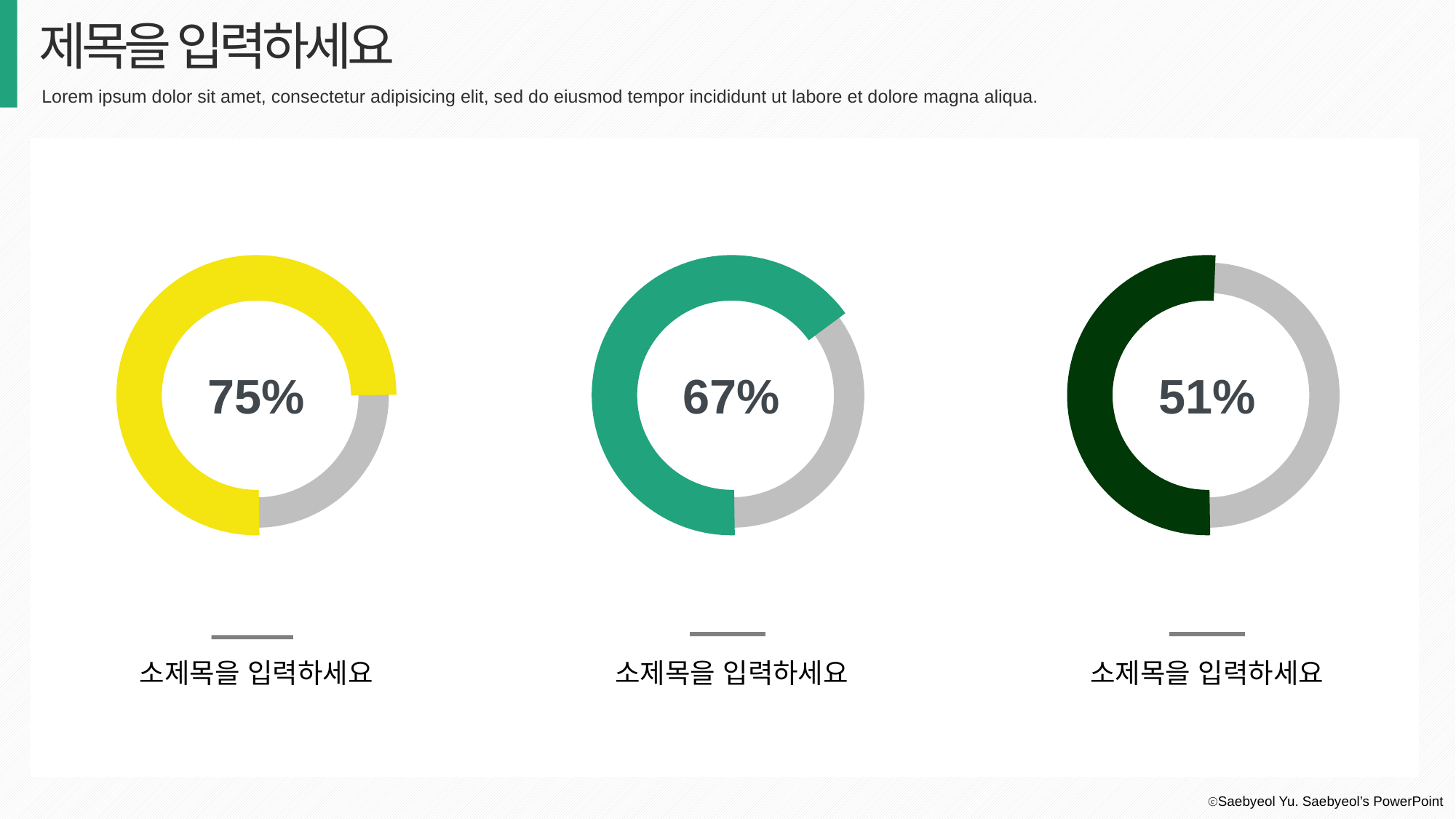

제목을 입력하세요
Lorem ipsum dolor sit amet, consectetur adipisicing elit, sed do eiusmod tempor incididunt ut labore et dolore magna aliqua.

75%
67%
51%

소제목을 입력하세요
소제목을 입력하세요
소제목을 입력하세요